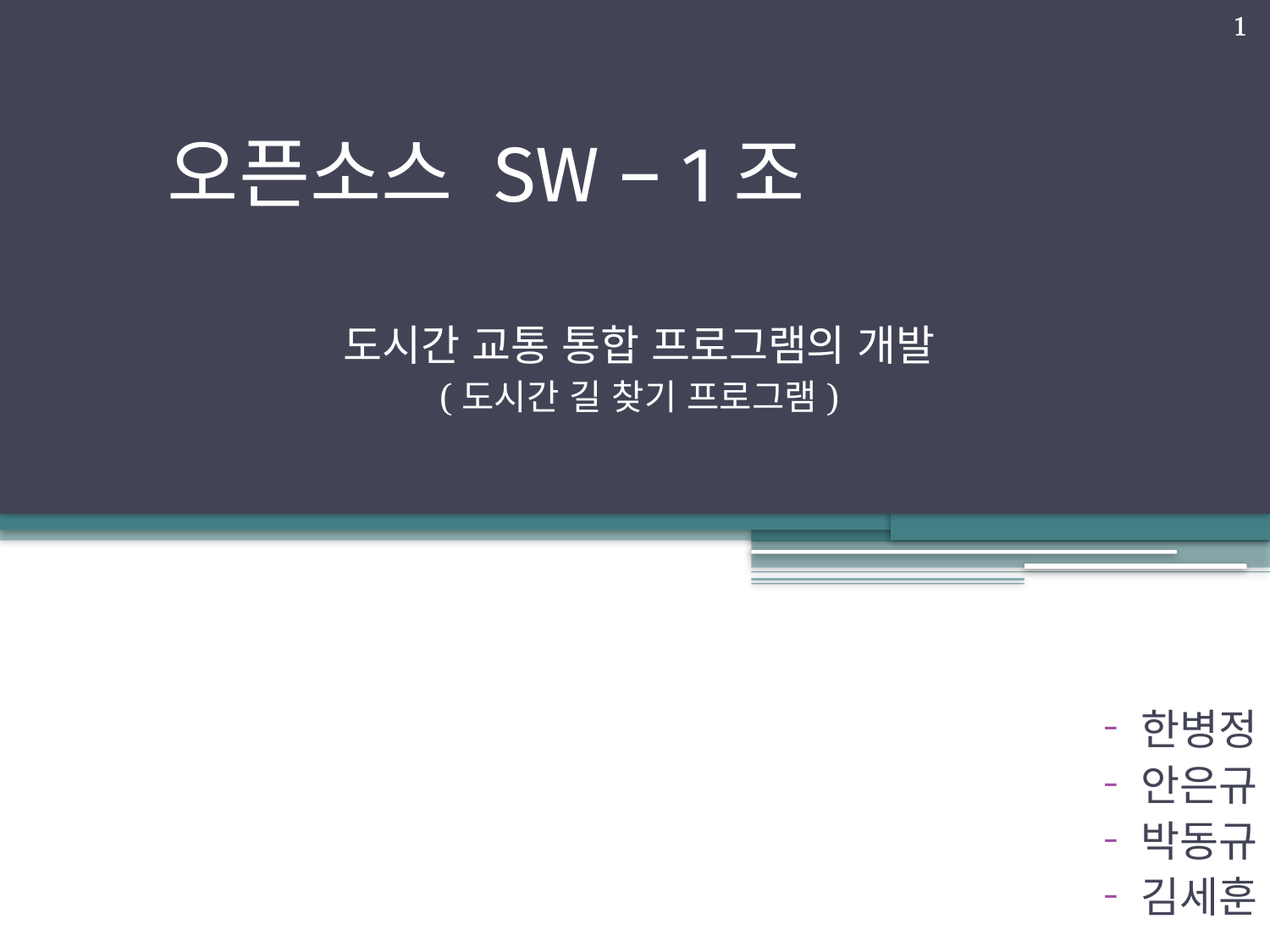

1
# 오픈소스 SW – 1조

도시간 교통 통합 프로그램의 개발
(도시간 길 찾기 프로그램)

 한병정
 안은규
 박동규
 김세훈